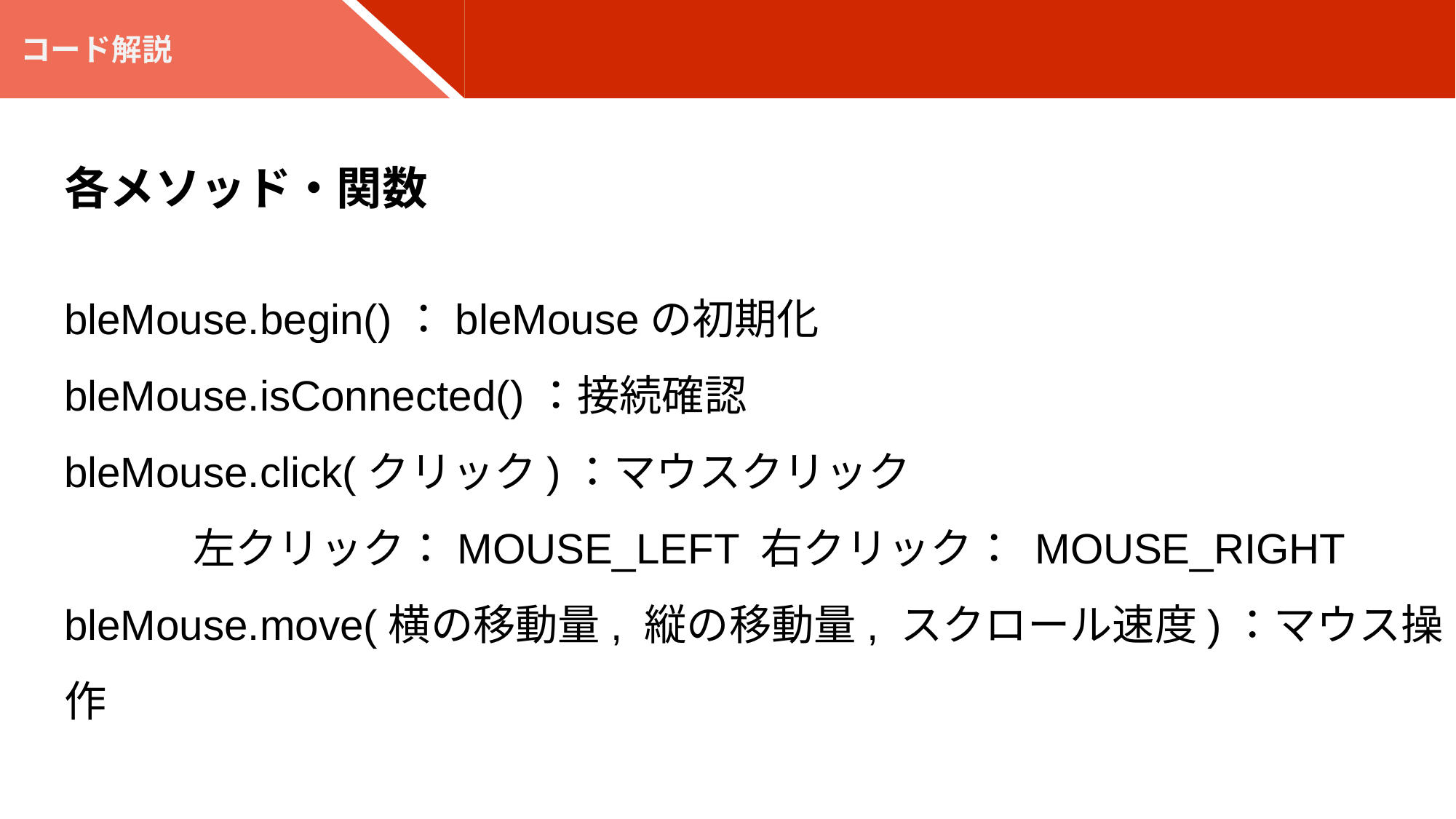

コード解説
各メソッド・関数
bleMouse.begin()：bleMouseの初期化
bleMouse.isConnected()：接続確認
bleMouse.click(クリック)：マウスクリック
	 左クリック：MOUSE_LEFT 右クリック： MOUSE_RIGHT
bleMouse.move(横の移動量, 縦の移動量, スクロール速度)：マウス操作